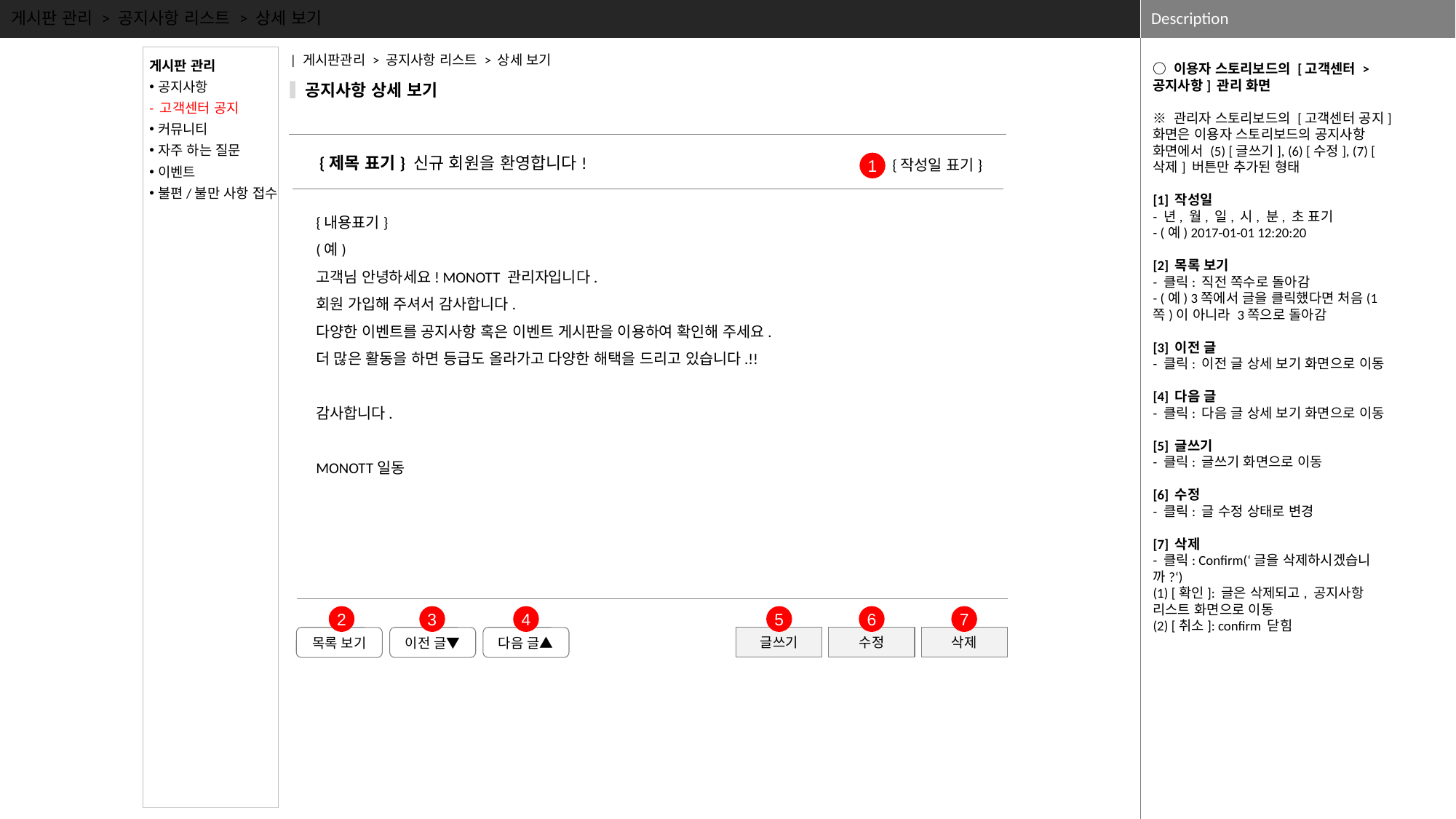

게시판 관리 > 공지사항 리스트 > 상세 보기

○ 이용자 스토리보드의 [고객센터 > 공지사항] 관리 화면

※ 관리자 스토리보드의 [고객센터 공지] 화면은 이용자 스토리보드의 공지사항 화면에서 (5) [글쓰기], (6) [수정], (7) [삭제] 버튼만 추가된 형태

[1] 작성일
- 년, 월, 일, 시, 분, 초 표기
- (예) 2017-01-01 12:20:20

[2] 목록 보기
- 클릭: 직전 쪽수로 돌아감
- (예) 3쪽에서 글을 클릭했다면 처음(1쪽)이 아니라 3쪽으로 돌아감

[3] 이전 글
- 클릭: 이전 글 상세 보기 화면으로 이동

[4] 다음 글
- 클릭: 다음 글 상세 보기 화면으로 이동

[5] 글쓰기
- 클릭: 글쓰기 화면으로 이동

[6] 수정
- 클릭: 글 수정 상태로 변경

[7] 삭제
- 클릭: Confirm(‘글을 삭제하시겠습니까?‘)
(1) [확인]: 글은 삭제되고, 공지사항 리스트 화면으로 이동
(2) [취소]: confirm 닫힘

| 게시판관리 > 공지사항 리스트 > 상세 보기
게시판 관리
공지사항
- 고객센터 공지
커뮤니티
자주 하는 질문
이벤트
불편/불만 사항 접수
공지사항 상세 보기

{제목 표기} 신규 회원을 환영합니다!

{작성일 표기}
1
{내용표기}
(예)
고객님 안녕하세요! MONOTT 관리자입니다.
회원 가입해 주셔서 감사합니다.
다양한 이벤트를 공지사항 혹은 이벤트 게시판을 이용하여 확인해 주세요.
더 많은 활동을 하면 등급도 올라가고 다양한 해택을 드리고 있습니다.!!

감사합니다.

MONOTT일동
2
3
4
5
6
7
글쓰기
수정
삭제
목록 보기
이전 글▼
다음 글▲